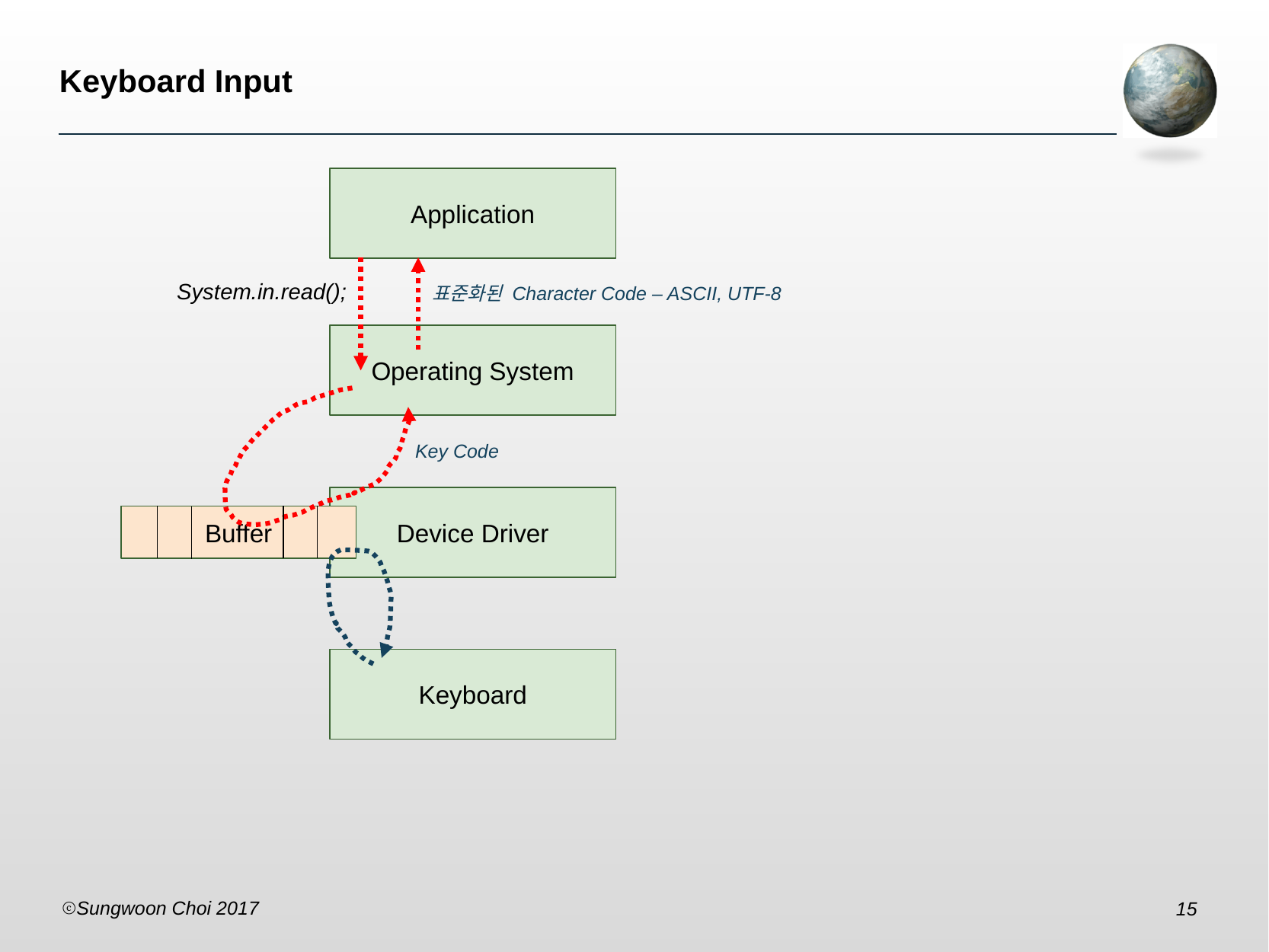

# Keyboard Input
Application
System.in.read();
표준화된 Character Code – ASCII, UTF-8
Operating System

Key Code
Device Driver
Buffer

Keyboard
Sungwoon Choi 2017
15